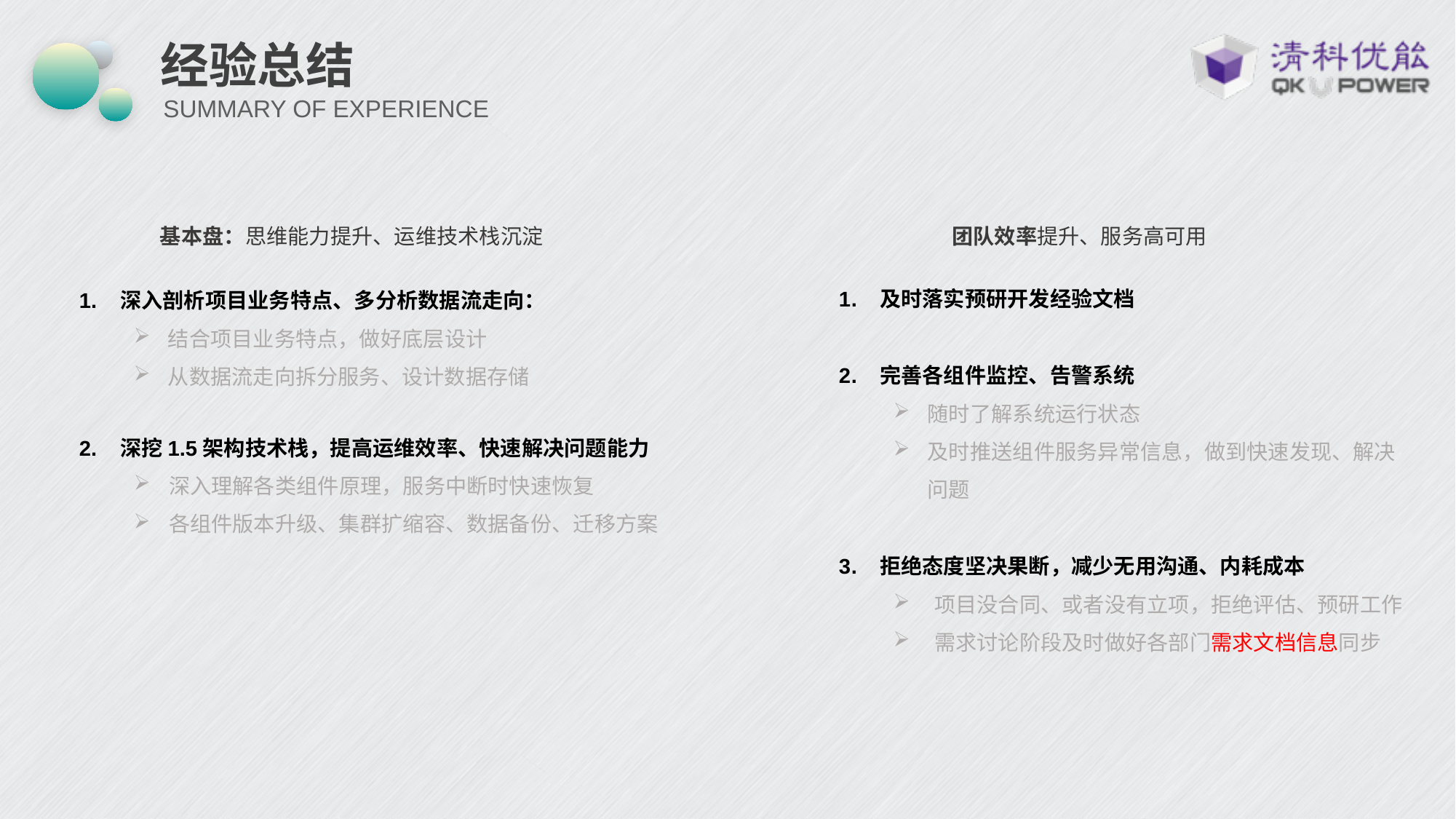

# 经验总结
SUMMARY OF EXPERIENCE
基本盘：思维能力提升、运维技术栈沉淀
团队效率提升、服务高可用
及时落实预研开发经验文档

完善各组件监控、告警系统
随时了解系统运行状态
及时推送组件服务异常信息，做到快速发现、解决问题

拒绝态度坚决果断，减少无用沟通、内耗成本
项目没合同、或者没有立项，拒绝评估、预研工作
需求讨论阶段及时做好各部门需求文档信息同步
1.   深入剖析项目业务特点、多分析数据流走向：
结合项目业务特点，做好底层设计
从数据流走向拆分服务、设计数据存储

2.   深挖1.5架构技术栈，提高运维效率、快速解决问题能力
  深入理解各类组件原理，服务中断时快速恢复
  各组件版本升级、集群扩缩容、数据备份、迁移方案